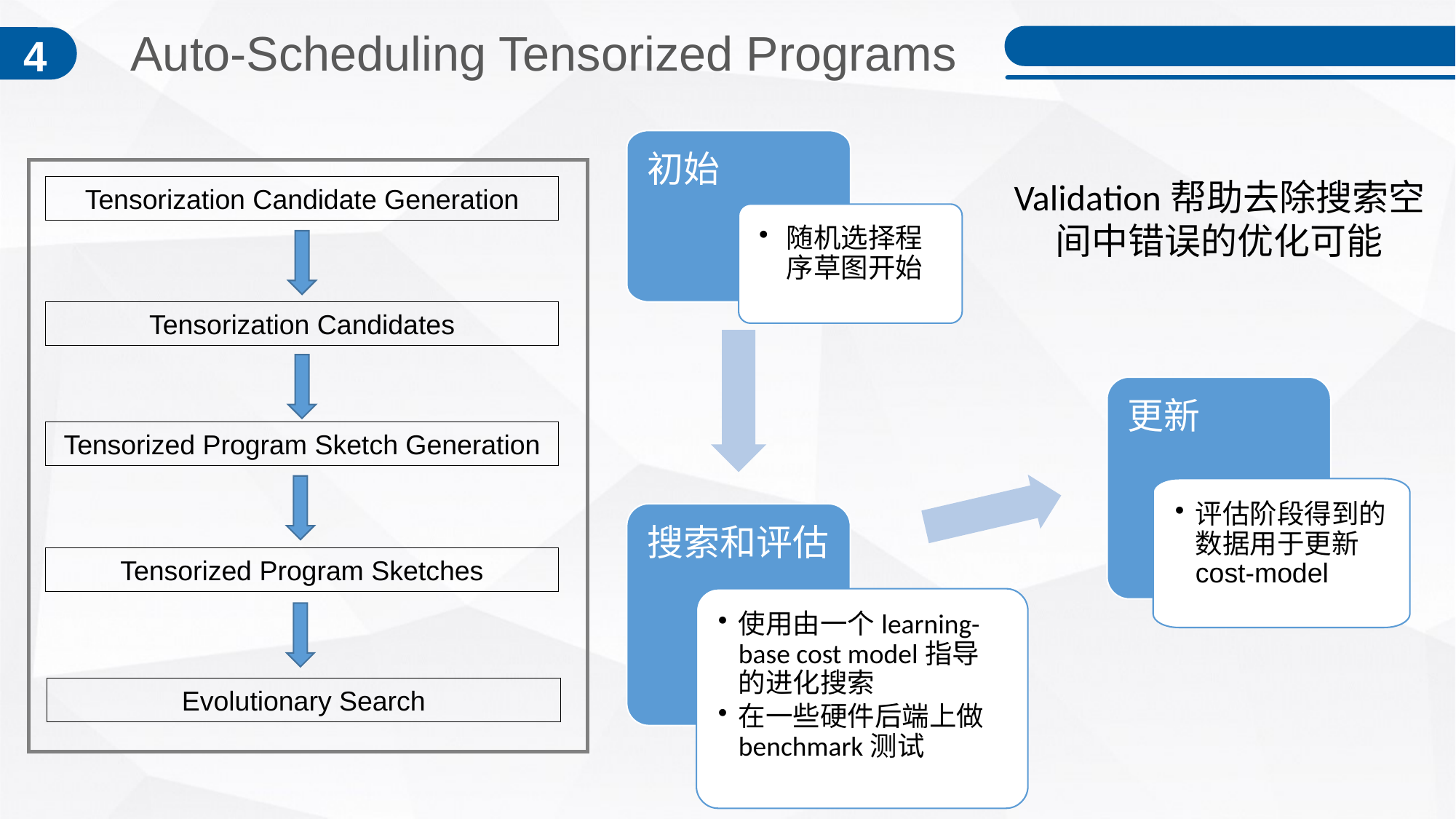

Auto-Scheduling Tensorized Programs
4

初始
随机选择程序草图开始

更新
评估阶段得到的数据用于更新cost-model

搜索和评估
使用由一个learning-base cost model指导的进化搜索
在一些硬件后端上做benchmark测试

Tensorization Candidate Generation

Tensorization Candidates

Tensorized Program Sketch Generation

Tensorized Program Sketches

Evolutionary Search
Validation帮助去除搜索空间中错误的优化可能